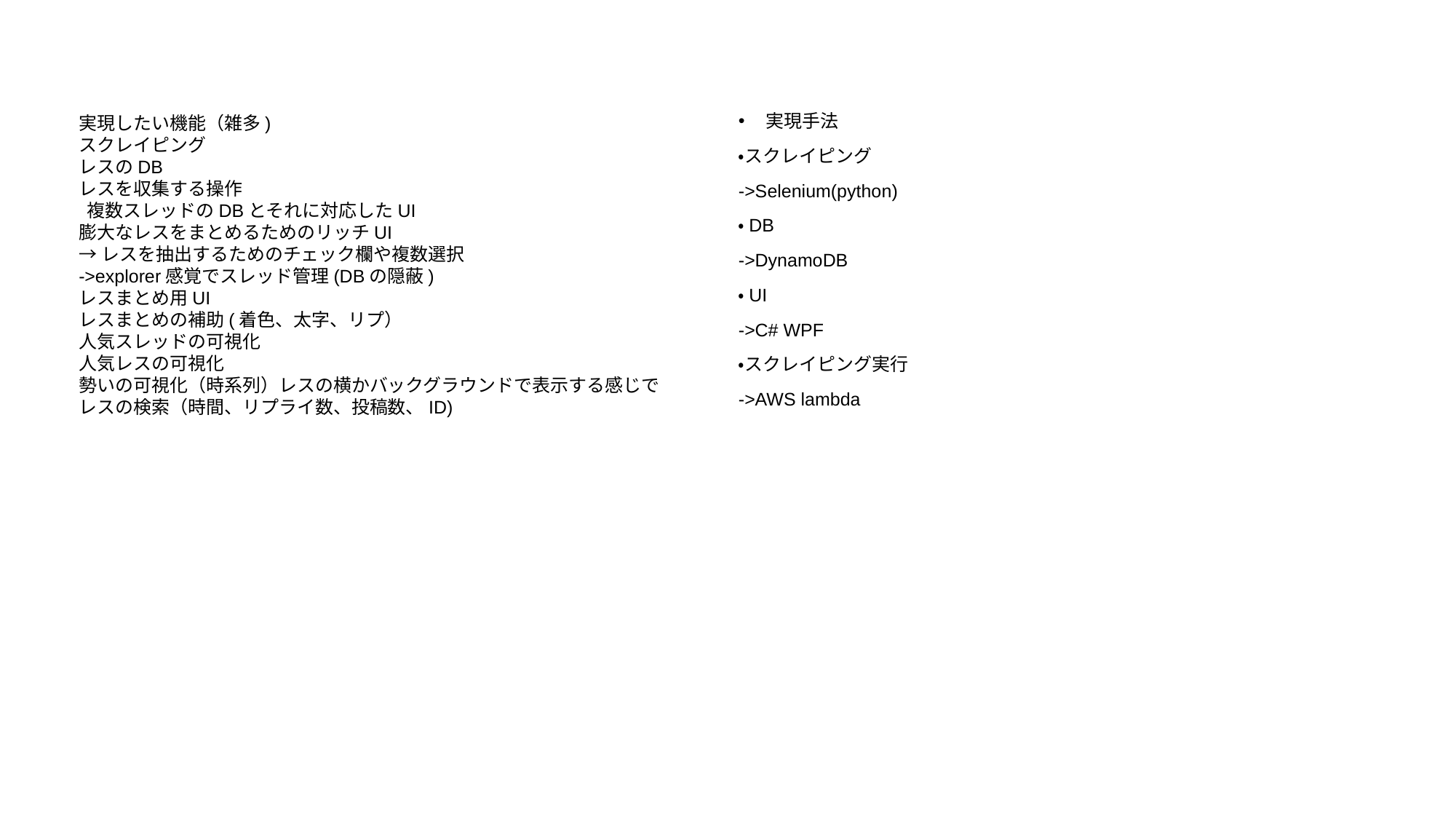

実現したい機能（雑多)
スクレイピング
レスのDB
レスを収集する操作
 複数スレッドのDBとそれに対応したUI
膨大なレスをまとめるためのリッチUI
→レスを抽出するためのチェック欄や複数選択
->explorer感覚でスレッド管理(DBの隠蔽)
レスまとめ用UI
レスまとめの補助(着色、太字、リプ）
人気スレッドの可視化
人気レスの可視化
勢いの可視化（時系列）レスの横かバックグラウンドで表示する感じで
レスの検索（時間、リプライ数、投稿数、ID)

実現手法
・スクレイピング
->Selenium(python)
・DB
->DynamoDB
・UI
->C# WPF
・スクレイピング実行
->AWS lambda